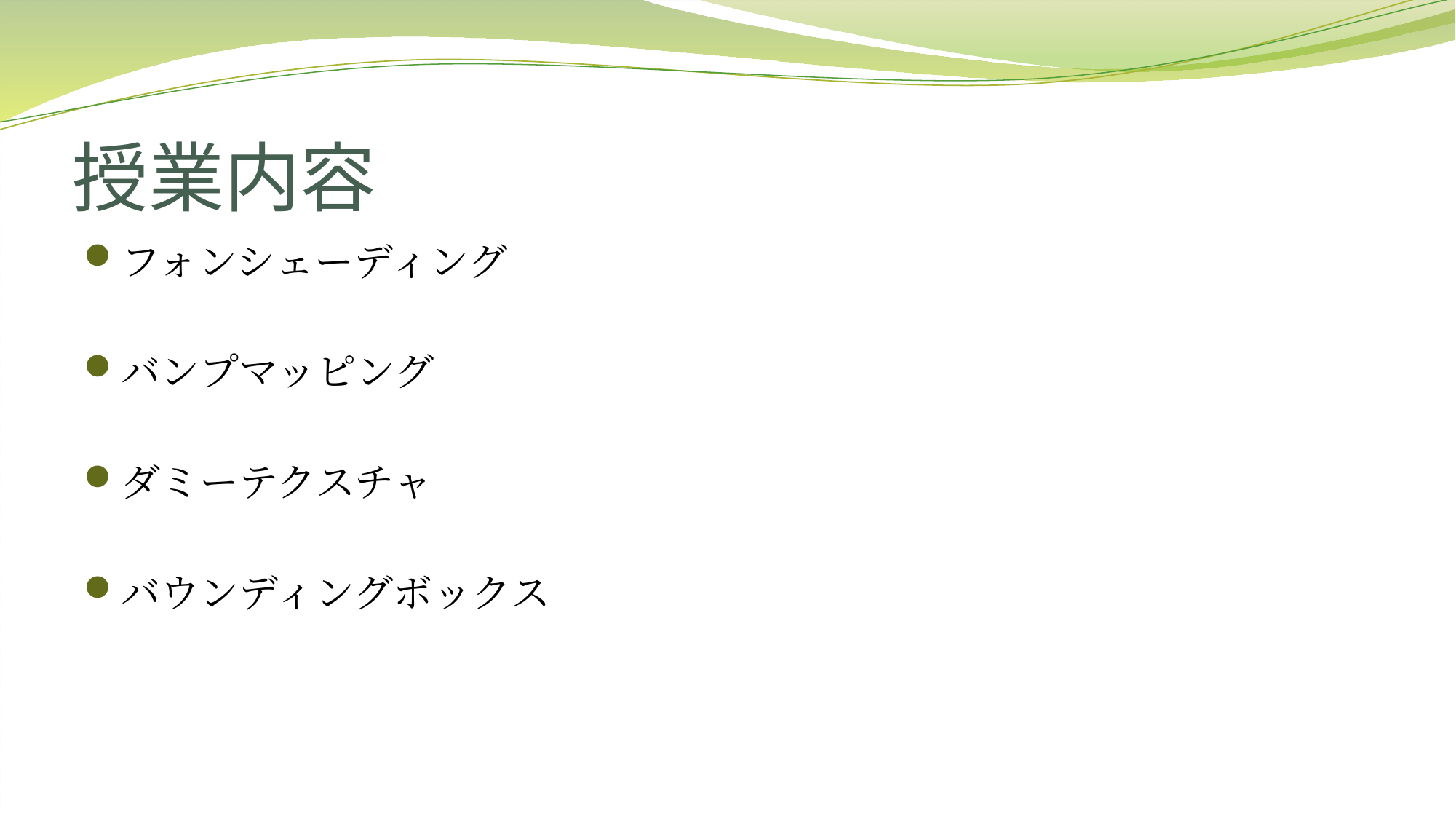

# 授業内容
フォンシェーディング

バンプマッピング

ダミーテクスチャ

バウンディングボックス